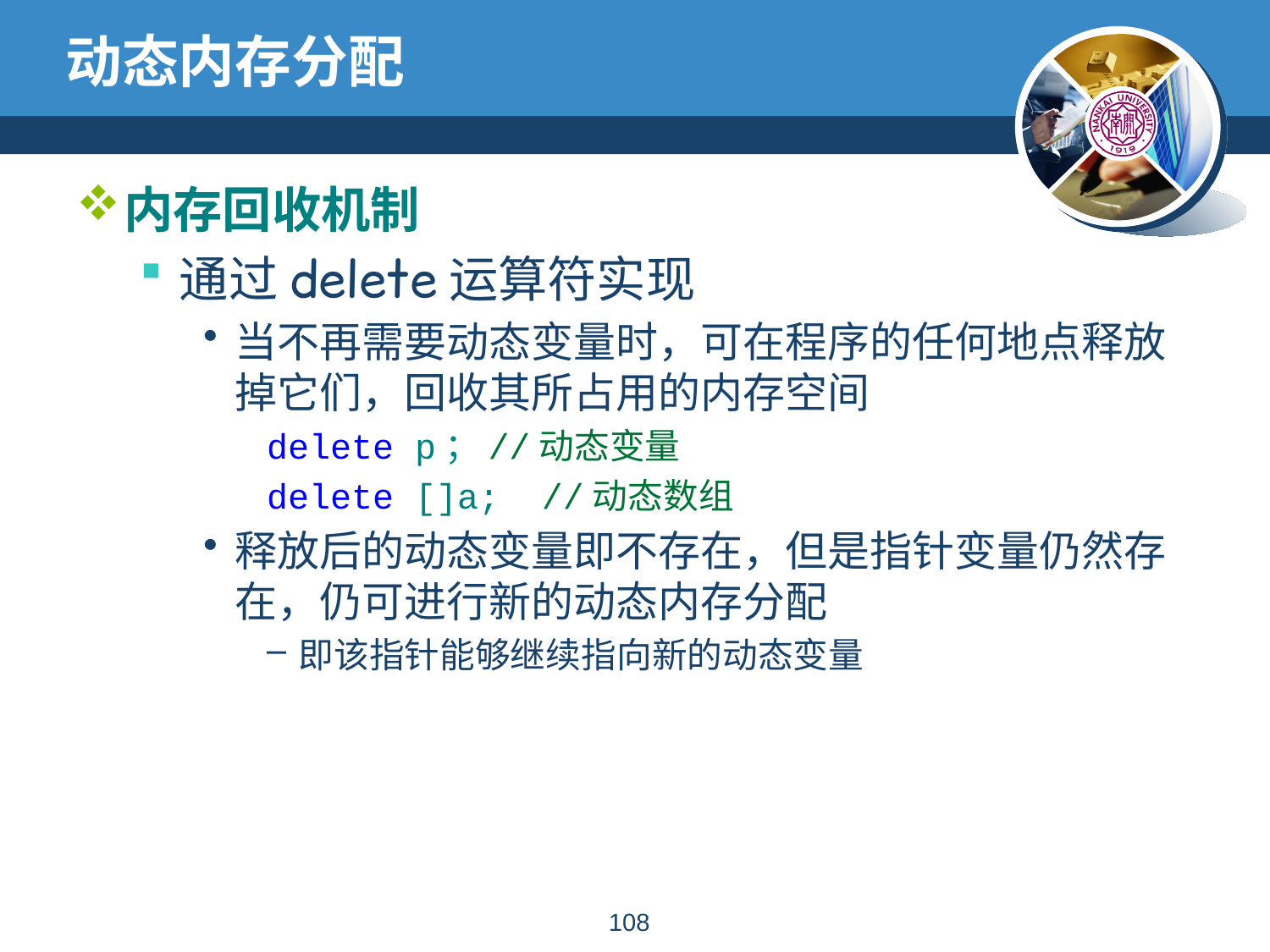

# 动态内存分配
内存回收机制
通过delete运算符实现
当不再需要动态变量时，可在程序的任何地点释放掉它们，回收其所占用的内存空间
delete p；//动态变量
delete []a;  //动态数组
释放后的动态变量即不存在，但是指针变量仍然存在，仍可进行新的动态内存分配
即该指针能够继续指向新的动态变量

108